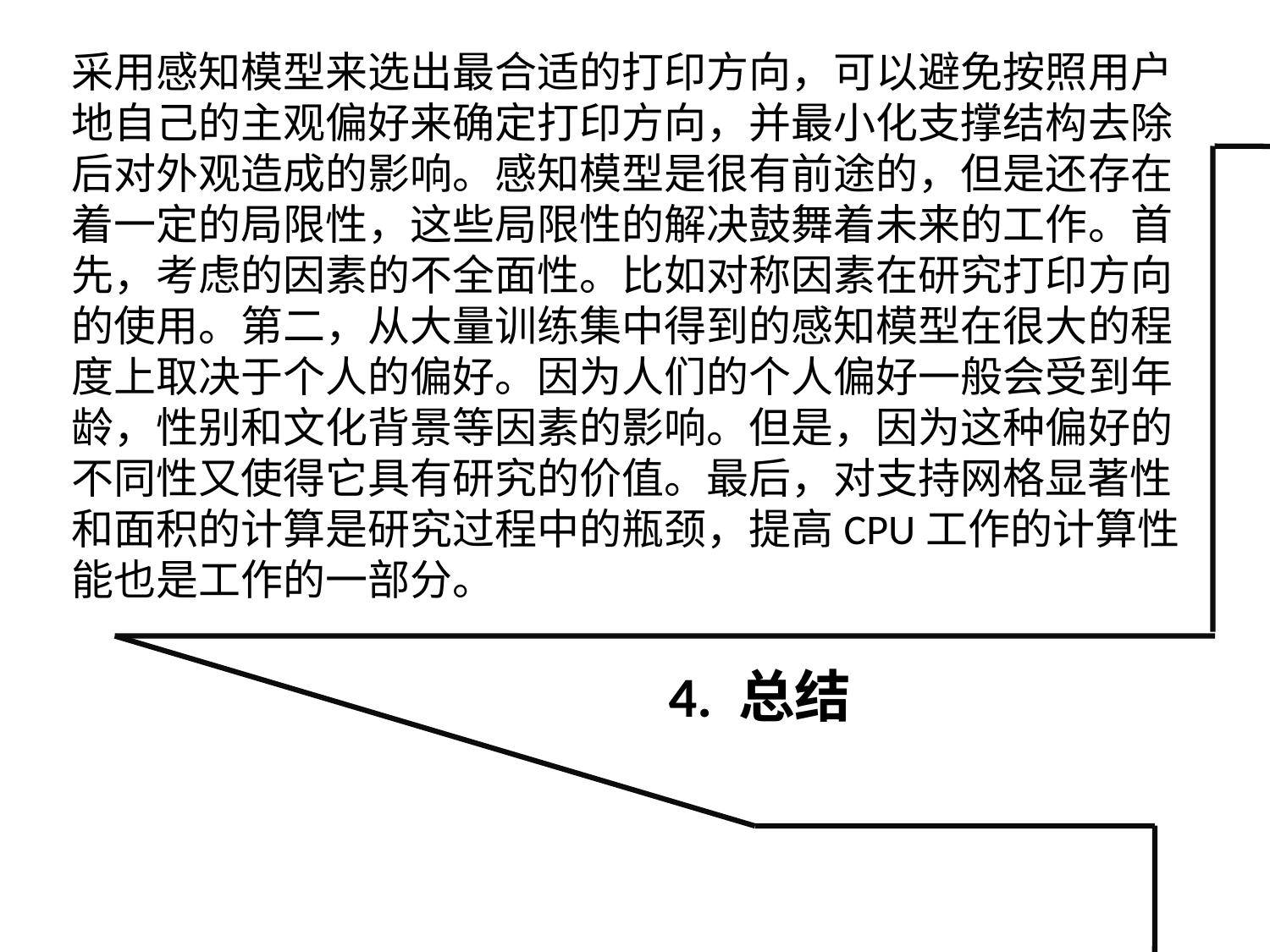

采用感知模型来选出最合适的打印方向，可以避免按照用户地自己的主观偏好来确定打印方向，并最小化支撑结构去除后对外观造成的影响。感知模型是很有前途的，但是还存在着一定的局限性，这些局限性的解决鼓舞着未来的工作。首先，考虑的因素的不全面性。比如对称因素在研究打印方向的使用。第二，从大量训练集中得到的感知模型在很大的程度上取决于个人的偏好。因为人们的个人偏好一般会受到年龄，性别和文化背景等因素的影响。但是，因为这种偏好的不同性又使得它具有研究的价值。最后，对支持网格显著性和面积的计算是研究过程中的瓶颈，提高CPU工作的计算性能也是工作的一部分。

4. 总结

8